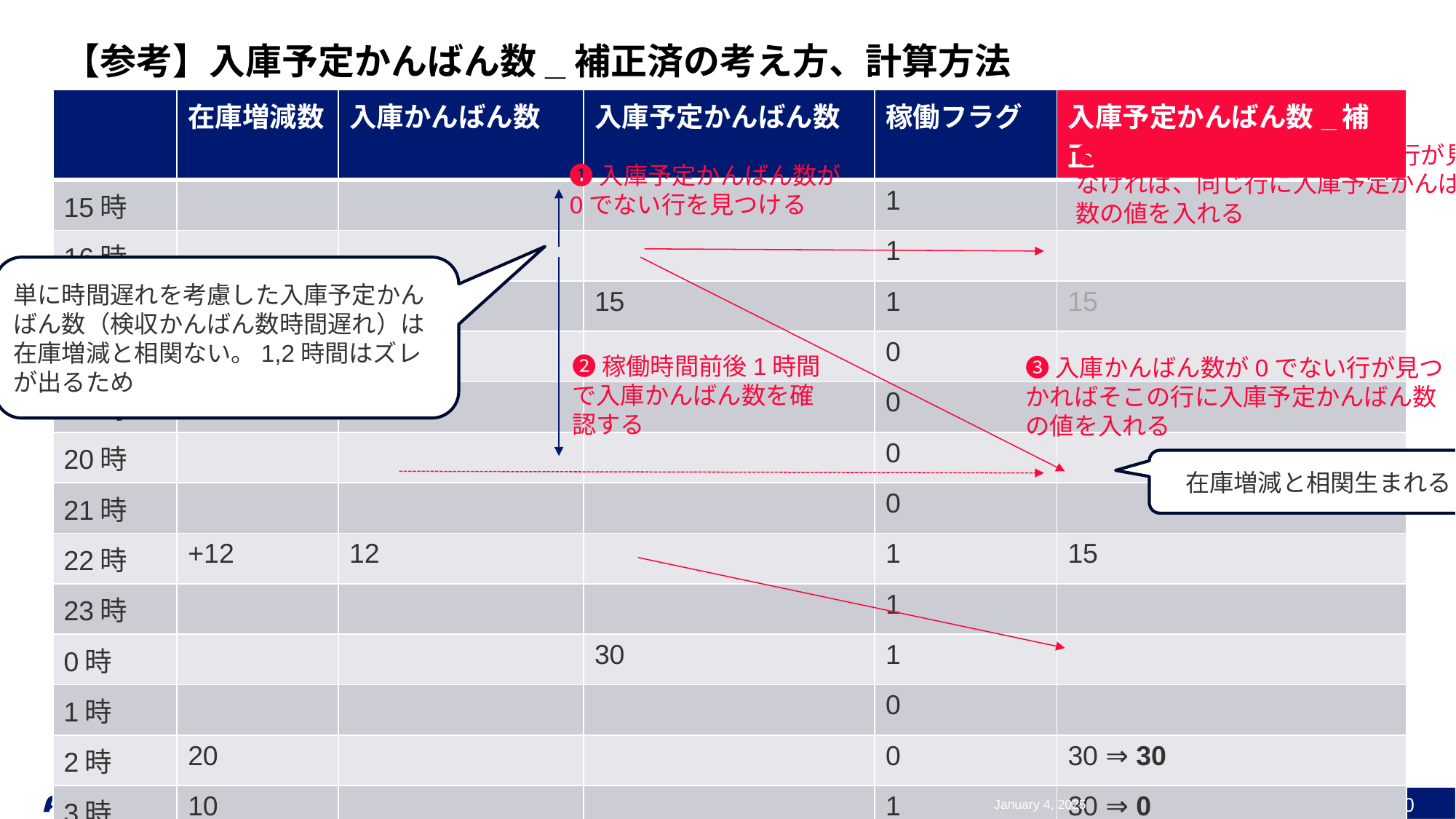

【参考】入庫予定かんばん数_補正済の考え方、計算方法
|  | 在庫増減数 | 入庫かんばん数 | 入庫予定かんばん数 | 稼働フラグ | 入庫予定かんばん数\_補正 |
| --- | --- | --- | --- | --- | --- |
| 15時 |  |  |  | 1 |  |
| 16時 |  |  |  | 1 |  |
| 17時 |  |  | 15 | 1 | 15 |
| 18時 |  |  |  | 0 |  |
| 19時 |  |  |  | 0 |  |
| 20時 |  |  |  | 0 |  |
| 21時 |  |  |  | 0 |  |
| 22時 | +12 | 12 |  | 1 | 15 |
| 23時 |  |  |  | 1 |  |
| 0時 |  |  | 30 | 1 |  |
| 1時 |  |  |  | 0 |  |
| 2時 | 20 |  |  | 0 | 30 ⇒ 30 |
| 3時 | 10 |  |  | 1 | 30 ⇒ 0 |
| 4時 |  |  |  | 1 |  |
❸入庫かんばん数が0でない行が見つなければ、同じ行に入庫予定かんばん数の値を入れる
❶入庫予定かんばん数が
0でない行を見つける
単に時間遅れを考慮した入庫予定かんばん数（検収かんばん数時間遅れ）は在庫増減と相関ない。1,2時間はズレが出るため
❷稼働時間前後1時間で入庫かんばん数を確認する
❸入庫かんばん数が0でない行が見つかればそこの行に入庫予定かんばん数の値を入れる
在庫増減と相関生まれる
January 4, 2025